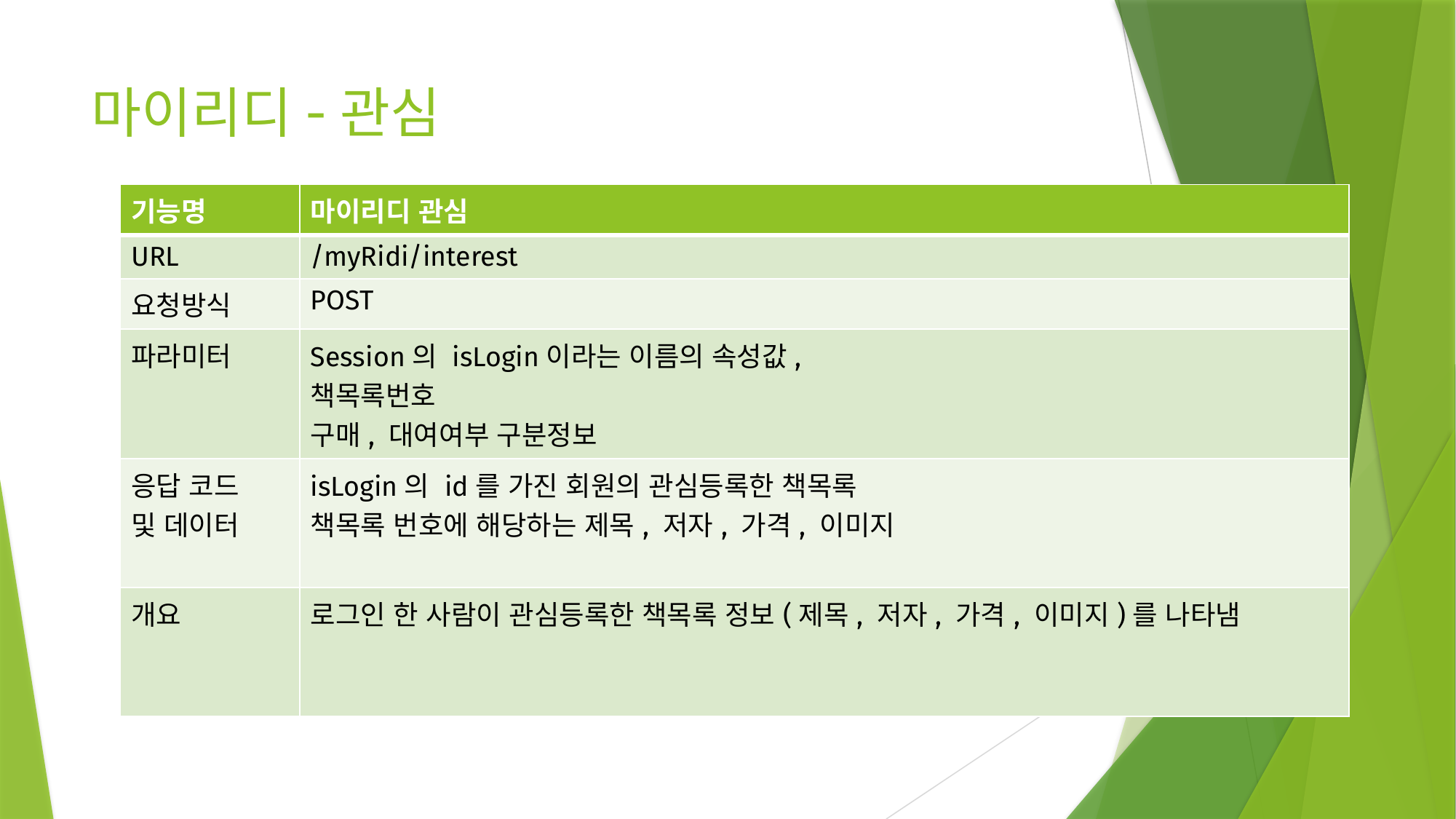

마이리디-관심
| 기능명 | 마이리디 관심 |
| --- | --- |
| URL | /myRidi/interest |
| 요청방식 | POST |
| 파라미터 | Session의 isLogin이라는 이름의 속성값, 책목록번호 구매, 대여여부 구분정보 |
| 응답 코드 및 데이터 | isLogin의 id를 가진 회원의 관심등록한 책목록 책목록 번호에 해당하는 제목, 저자, 가격, 이미지 |
| 개요 | 로그인 한 사람이 관심등록한 책목록 정보(제목, 저자, 가격, 이미지)를 나타냄 |